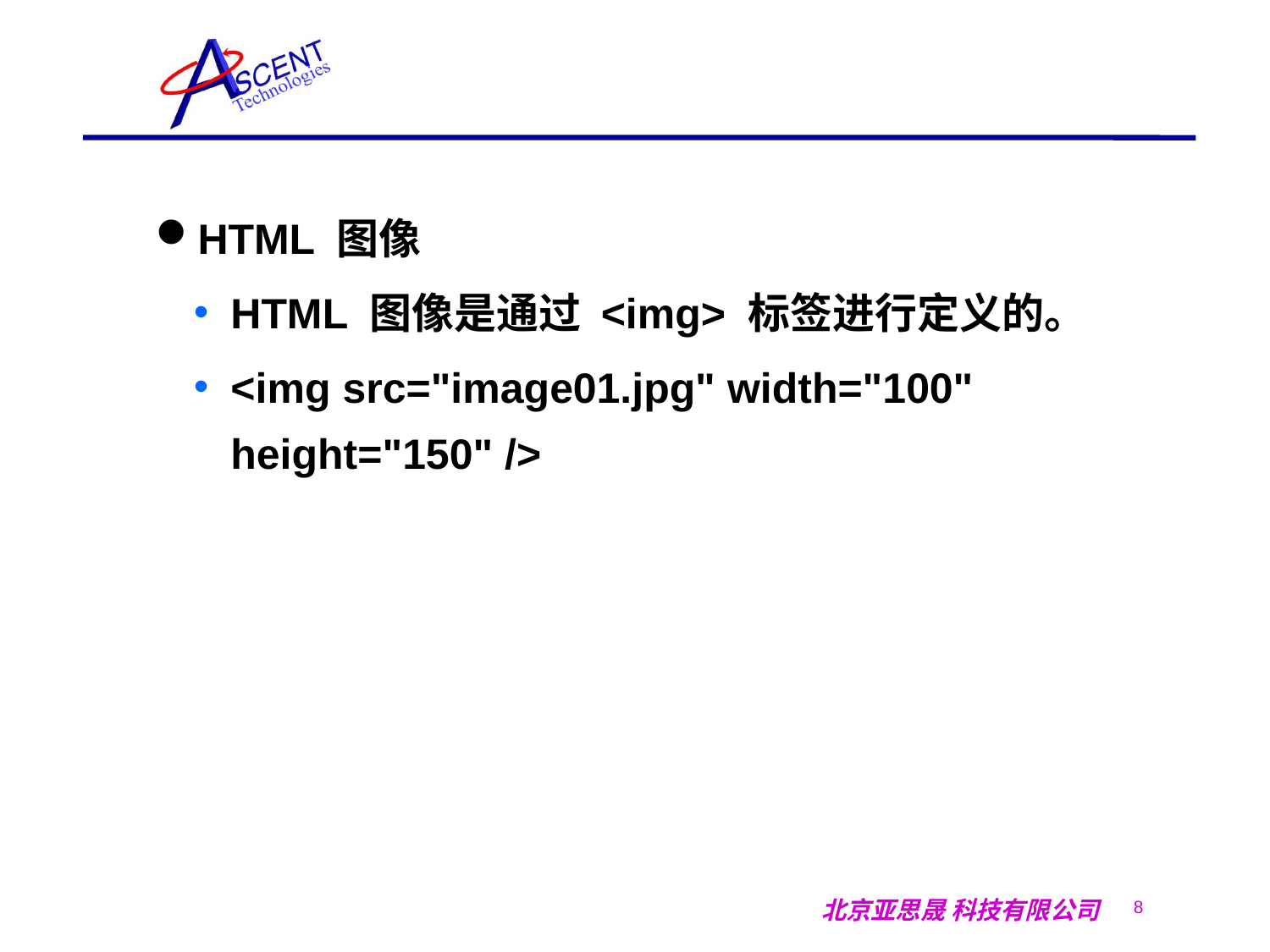

HTML 图像
HTML 图像是通过 <img> 标签进行定义的。
<img src="image01.jpg" width="100" height="150" />